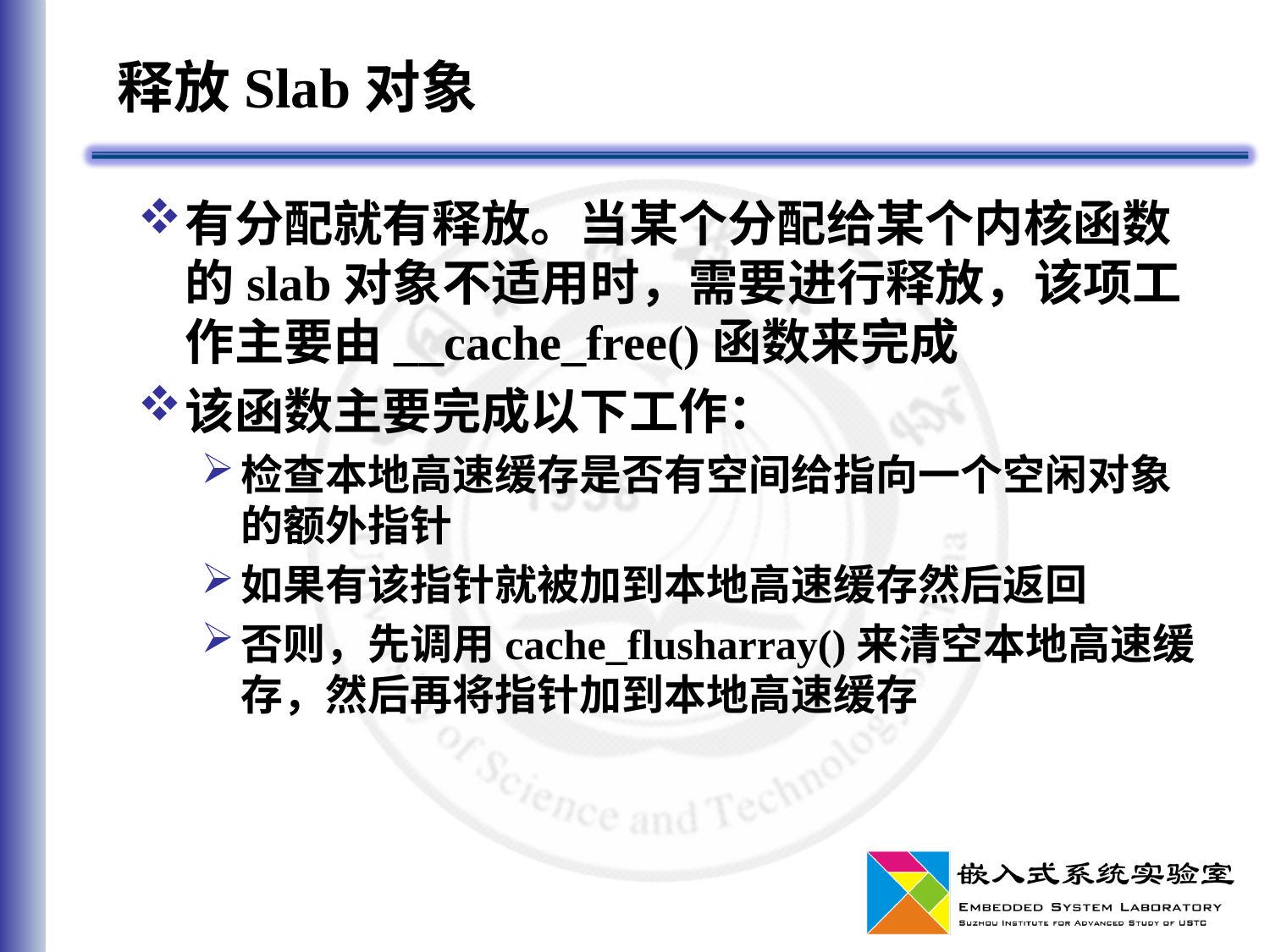

# 释放Slab对象
有分配就有释放。当某个分配给某个内核函数的slab对象不适用时，需要进行释放，该项工作主要由__cache_free()函数来完成
该函数主要完成以下工作：
检查本地高速缓存是否有空间给指向一个空闲对象的额外指针
如果有该指针就被加到本地高速缓存然后返回
否则，先调用cache_flusharray()来清空本地高速缓存，然后再将指针加到本地高速缓存